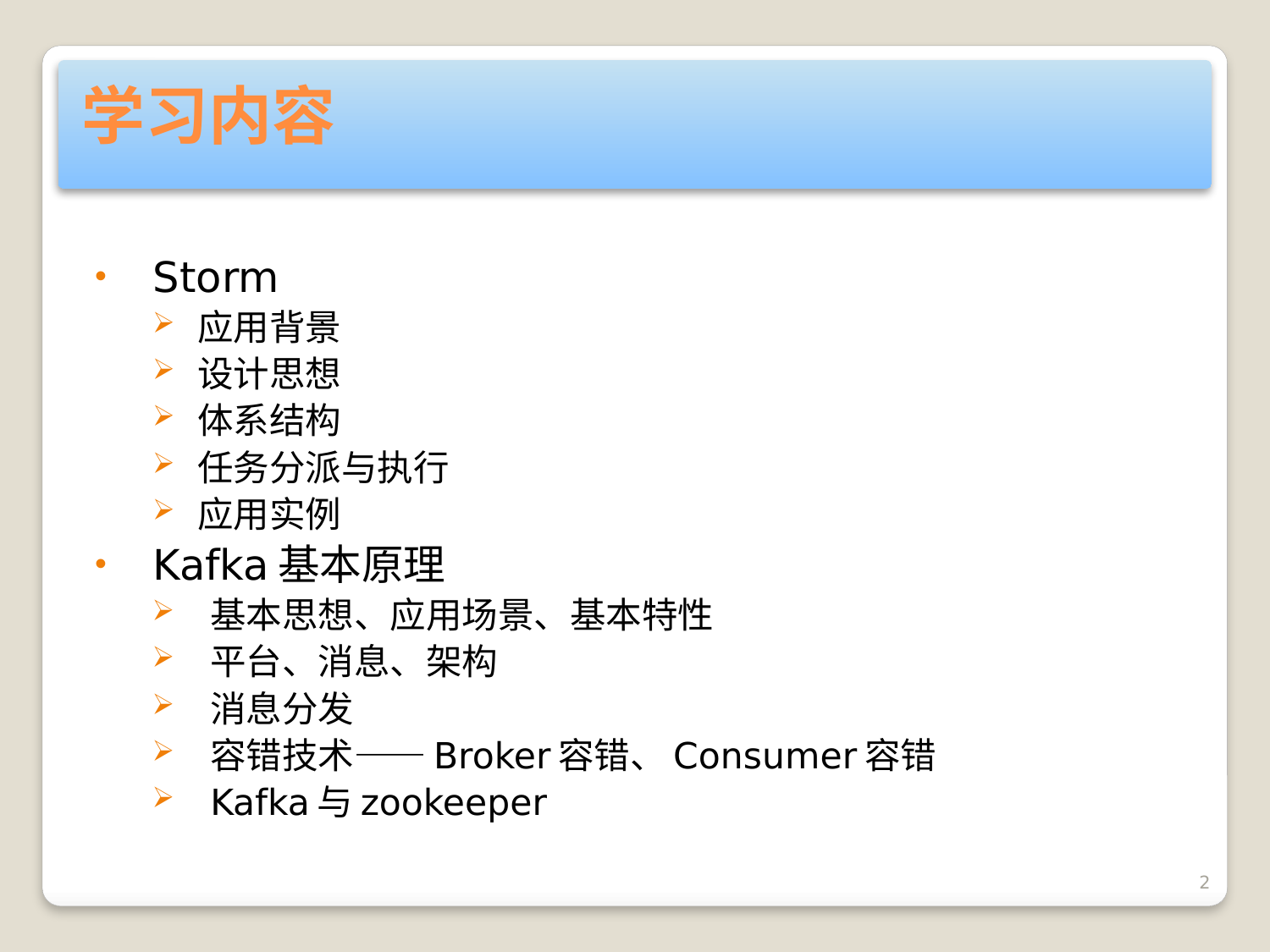

# 学习内容
Storm
应用背景
设计思想
体系结构
任务分派与执行
应用实例
Kafka基本原理
基本思想、应用场景、基本特性
平台、消息、架构
消息分发
容错技术——Broker容错、Consumer容错
Kafka与zookeeper
2